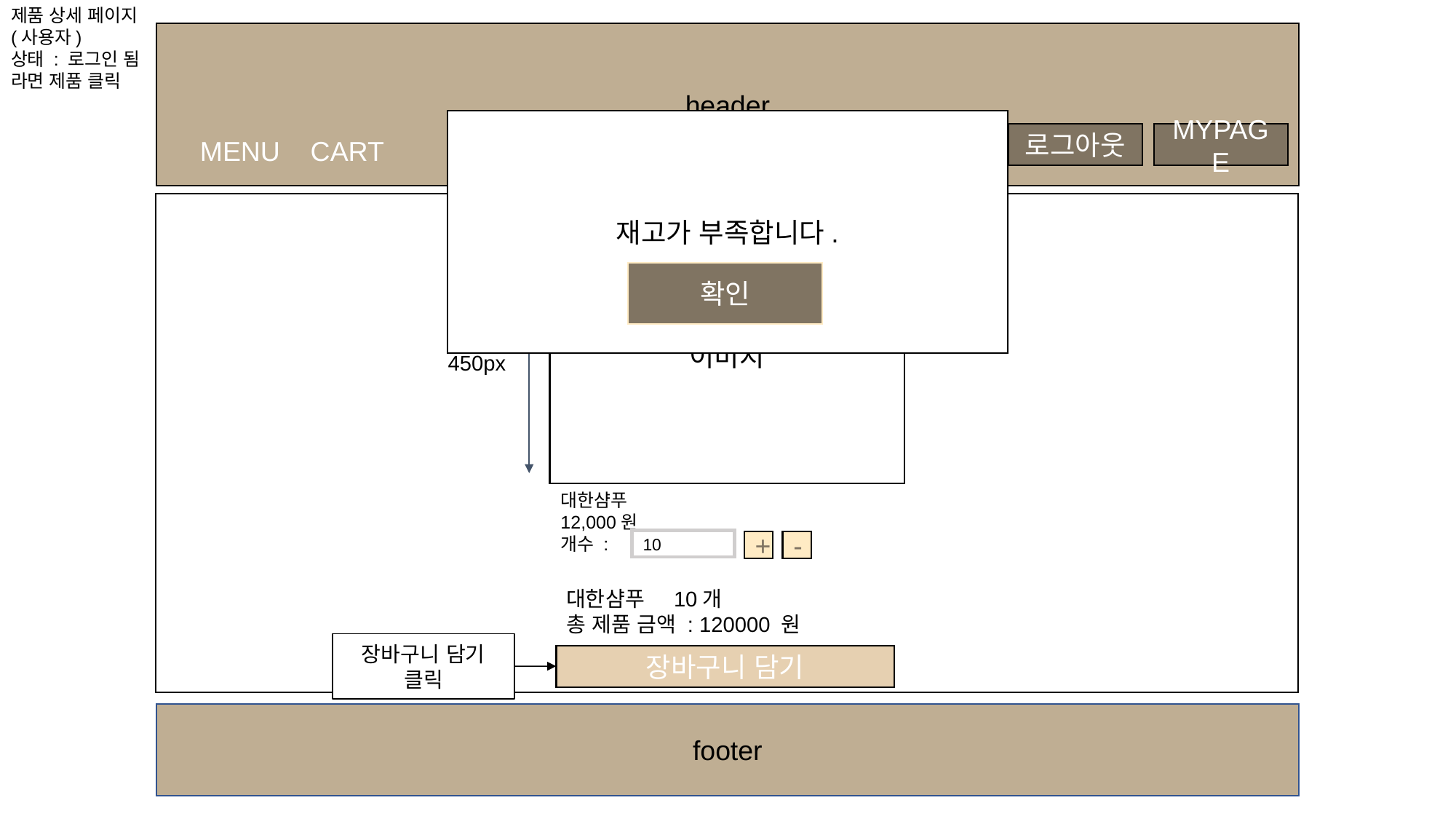

제품 상세 페이지
(사용자)
상태 : 로그인 됨
라면 제품 클릭
header
로그아웃
MYPAGE
MENU    CART
재고가 부족합니다.
확인

이미지
대한샴푸
12,000원
개수 :
450px
450px
10
+
-
대한샴푸    10개
총 제품 금액 : 120000 원
장바구니 담기 클릭
장바구니 담기
footer